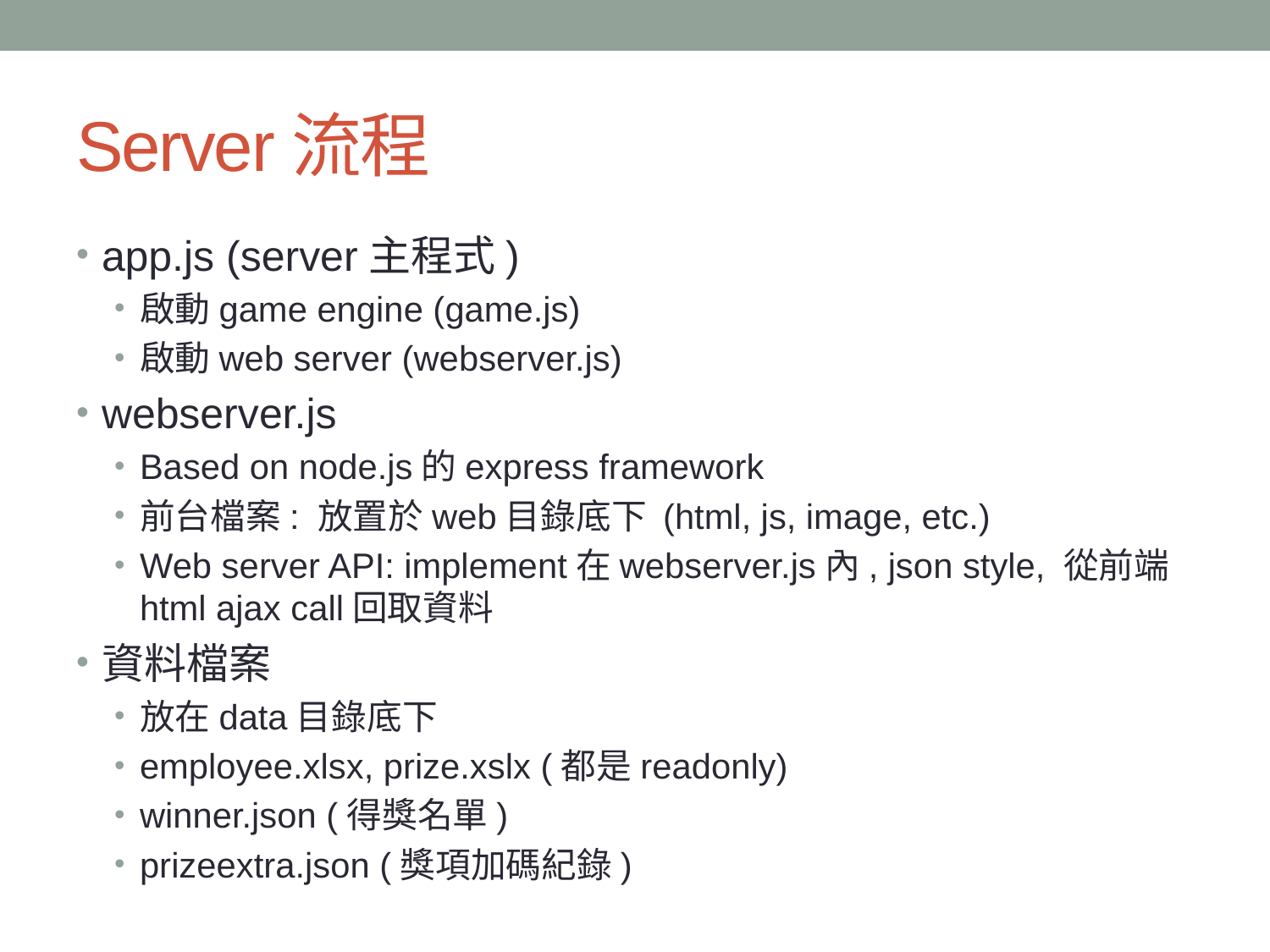

# Server流程
app.js (server主程式)
啟動game engine (game.js)
啟動web server (webserver.js)
webserver.js
Based on node.js的express framework
前台檔案: 放置於web目錄底下 (html, js, image, etc.)
Web server API: implement在webserver.js內, json style, 從前端html ajax call回取資料
資料檔案
放在data目錄底下
employee.xlsx, prize.xslx (都是readonly)
winner.json (得獎名單)
prizeextra.json (獎項加碼紀錄)